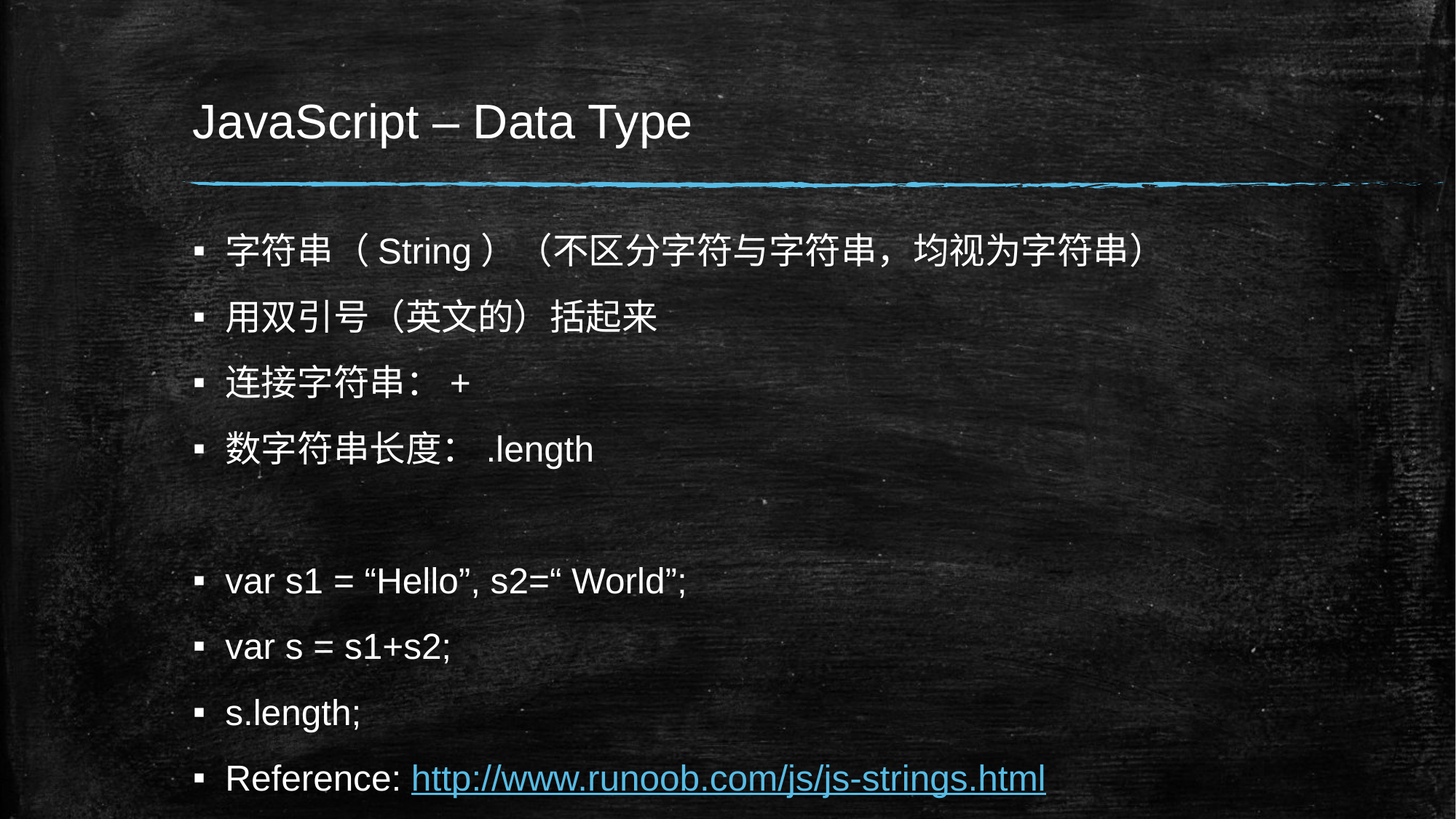

# JavaScript – Data Type
字符串（String）（不区分字符与字符串，均视为字符串）
用双引号（英文的）括起来
连接字符串：+
数字符串长度：.length

var s1 = “Hello”, s2=“ World”;
var s = s1+s2;
s.length;
Reference: http://www.runoob.com/js/js-strings.html